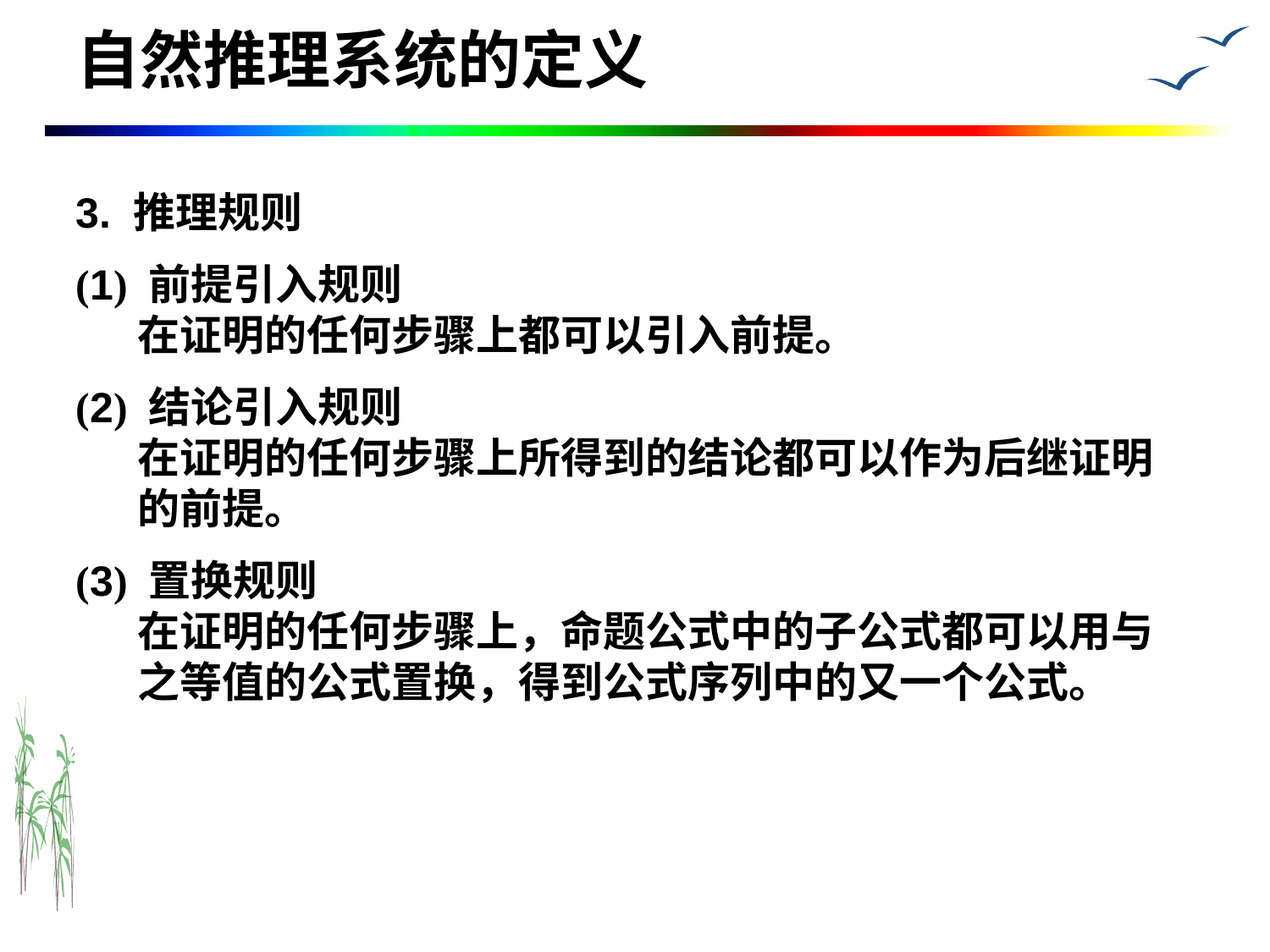

# 自然推理系统的定义
3. 推理规则
(1) 前提引入规则
在证明的任何步骤上都可以引入前提。
(2) 结论引入规则
在证明的任何步骤上所得到的结论都可以作为后继证明的前提。
(3) 置换规则
在证明的任何步骤上，命题公式中的子公式都可以用与之等值的公式置换，得到公式序列中的又一个公式。